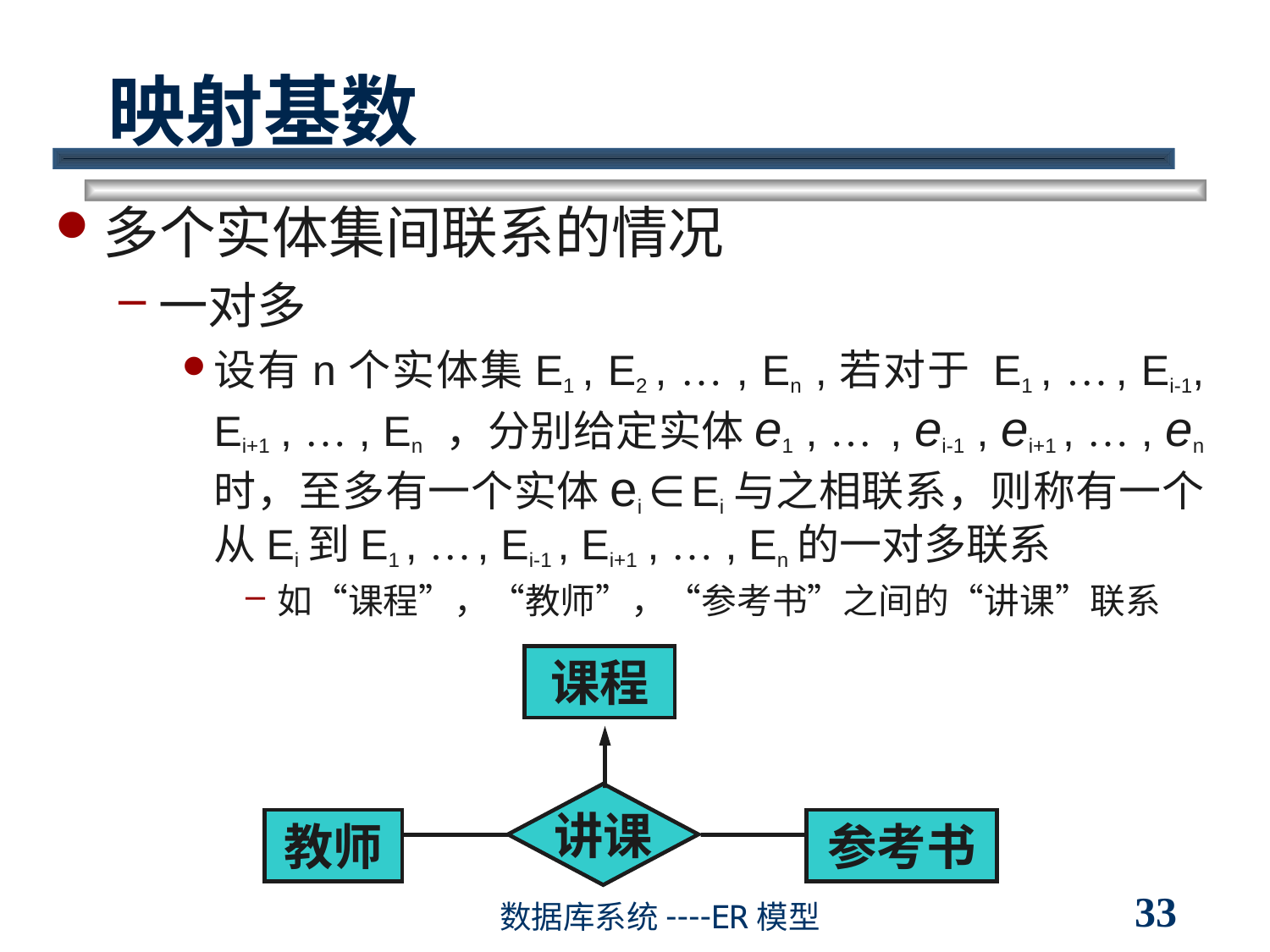

# 映射基数
多个实体集间联系的情况
一对多
设有n个实体集E1 , E2 , … , En ,若对于 E1 , … , Ei-1, Ei+1 , … , En ，分别给定实体e1 , …  , ei-1 , ei+1 , … , en 时，至多有一个实体ei ∈ Ei与之相联系，则称有一个从Ei到E1 , … , Ei-1 , Ei+1 , … , En的一对多联系
如“课程”，“教师”，“参考书”之间的“讲课”联系
课程

讲课
教师
参考书

33
数据库系统----ER模型